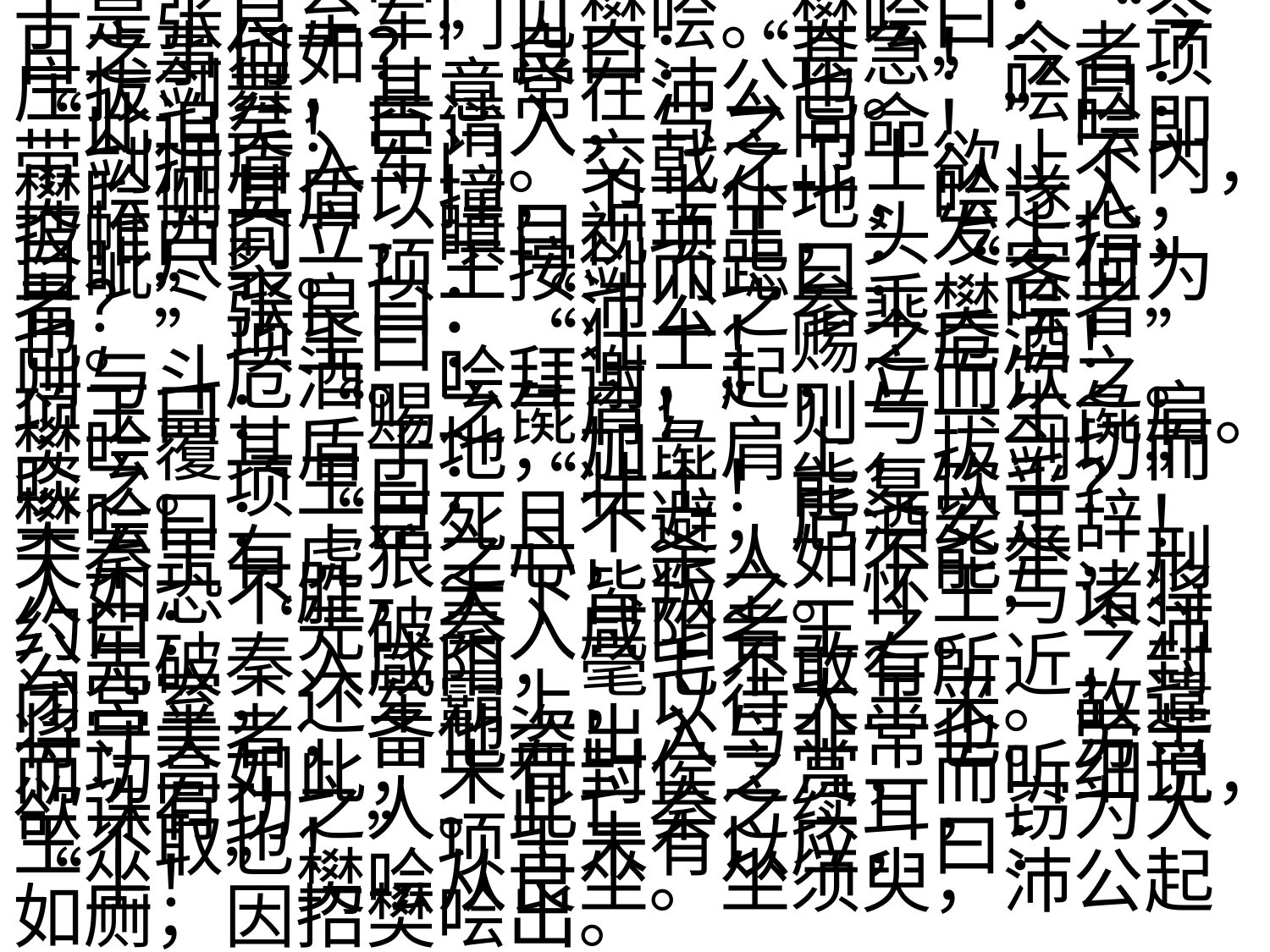

于是张良至军门见樊哙。樊哙曰：“今日之事何如？”良曰：“甚急！今者项庄拔剑舞，其意常在沛公也。”哙曰：“此迫矣！臣请入，与之同命！”哙即带剑拥盾入军门。交戟之卫士欲止不内，樊哙侧其盾以撞，卫士仆地，哙遂入，披帷西向立，瞋目视项王，头发上指，目眦尽裂。项王按剑而跽曰：“客何为者？”张良曰：“沛公之参乘樊哙者也。”项王曰：“壮士！赐之卮酒！”则与斗卮酒。哙拜谢，起，立而饮之。项王曰：“赐之彘肩！”则与一生彘肩。樊哙覆其盾于地，加彘肩上，拔剑切而啖之。项王曰：“壮士！能复饮乎？”樊哙曰：“臣死且不避，卮酒安足辞！夫秦王有虎狼之心，杀人如不能举，刑人如恐不胜，天下皆叛之。怀王与诸将约曰：‘先破秦入咸阳者王之。’今沛公先破秦入咸阳，毫毛不敢有所近，封闭宫室，还军霸上，以待大王来。故遣将守关者，备他盗出入与非常也。劳苦而功高如此，未有封侯之赏，而听细说，欲诛有功之人。此亡秦之续耳，窃为大王不取也！”项王未有以应，曰：“坐！”樊哙从良坐。坐须臾，沛公起如厕，因招樊哙出。